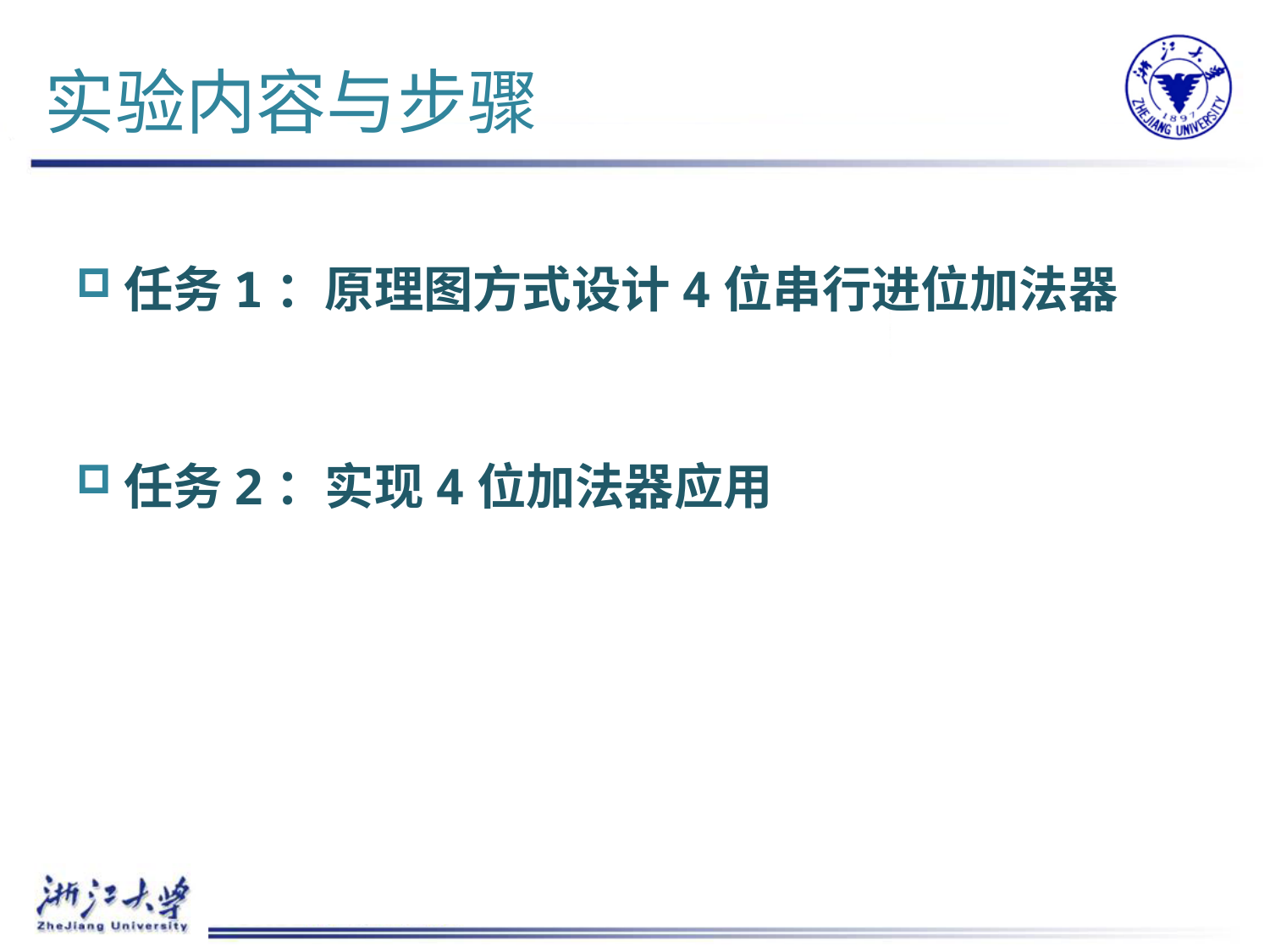

# 实验内容与步骤
任务1：原理图方式设计4位串行进位加法器

任务2：实现4位加法器应用